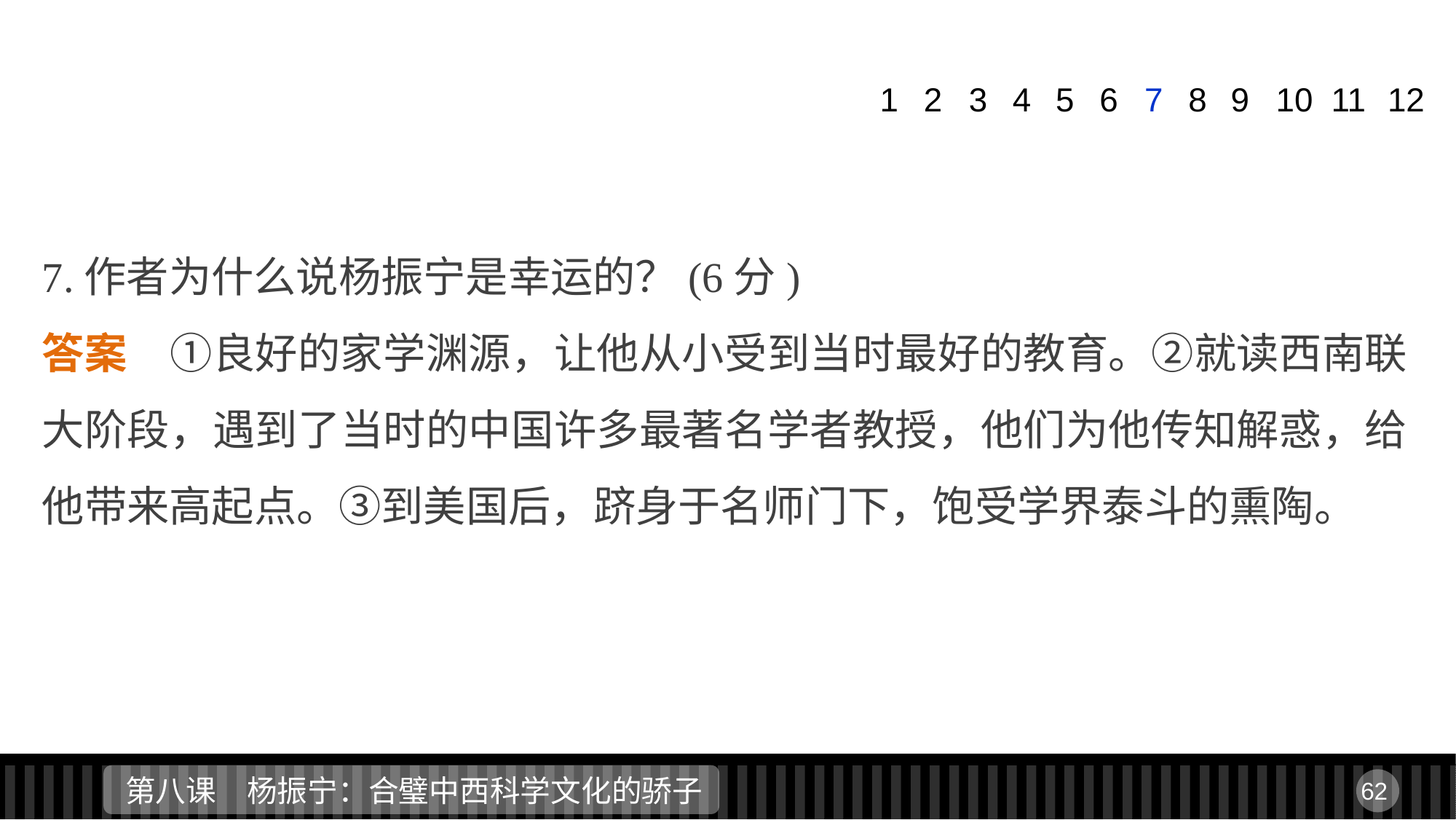

1
2
3
4
5
6
7
8
9
11
12
10
7.作者为什么说杨振宁是幸运的？(6分)
答案　①良好的家学渊源，让他从小受到当时最好的教育。②就读西南联大阶段，遇到了当时的中国许多最著名学者教授，他们为他传知解惑，给他带来高起点。③到美国后，跻身于名师门下，饱受学界泰斗的熏陶。